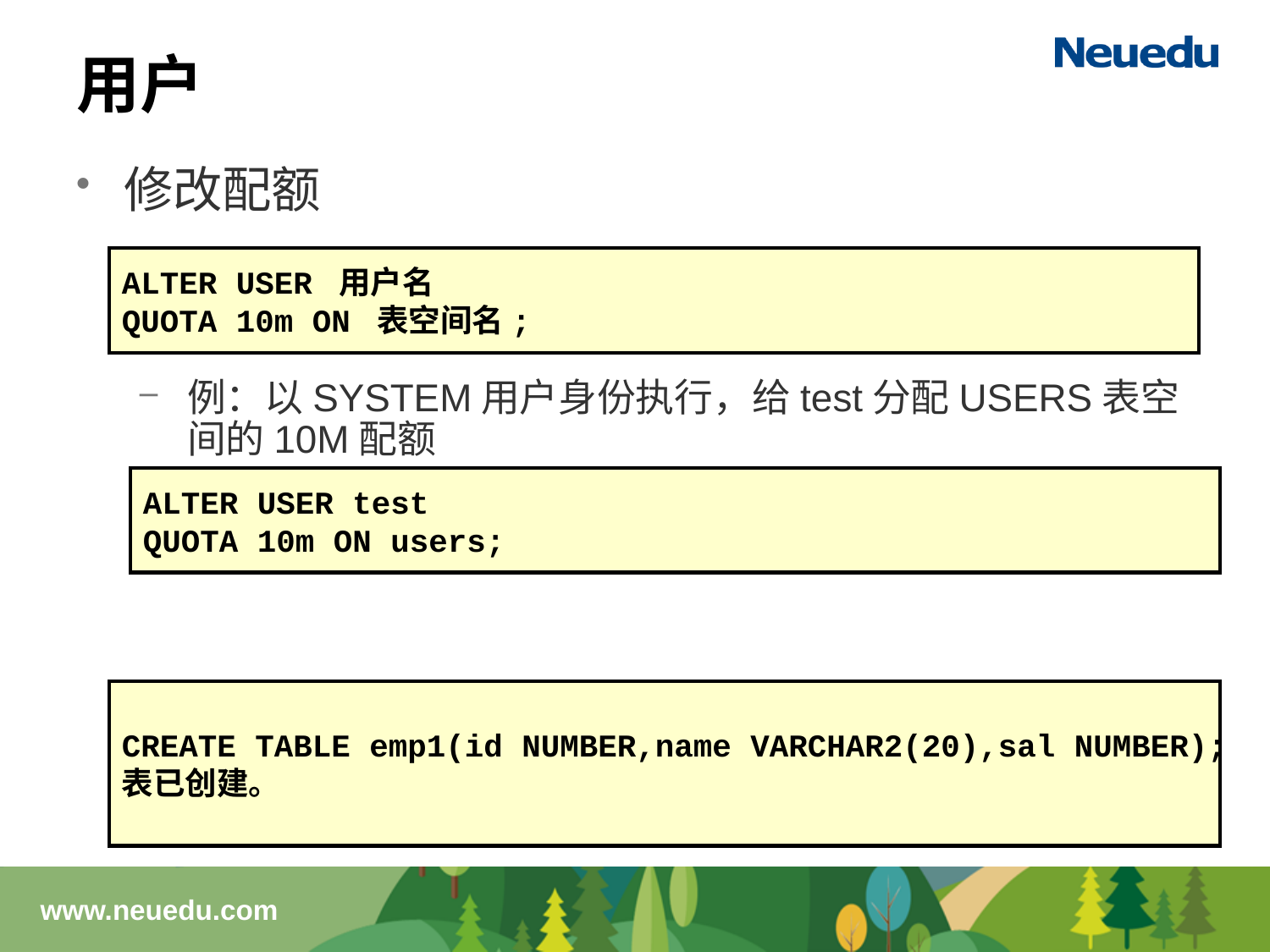

# 用户
修改配额

例：以SYSTEM用户身份执行，给test分配USERS表空间的10M配额

例：以test用户身份执行建表命令

ALTER USER 用户名
QUOTA 10m ON 表空间名;
ALTER USER test
QUOTA 10m ON users;
CREATE TABLE emp1(id NUMBER,name VARCHAR2(20),sal NUMBER);
表已创建。